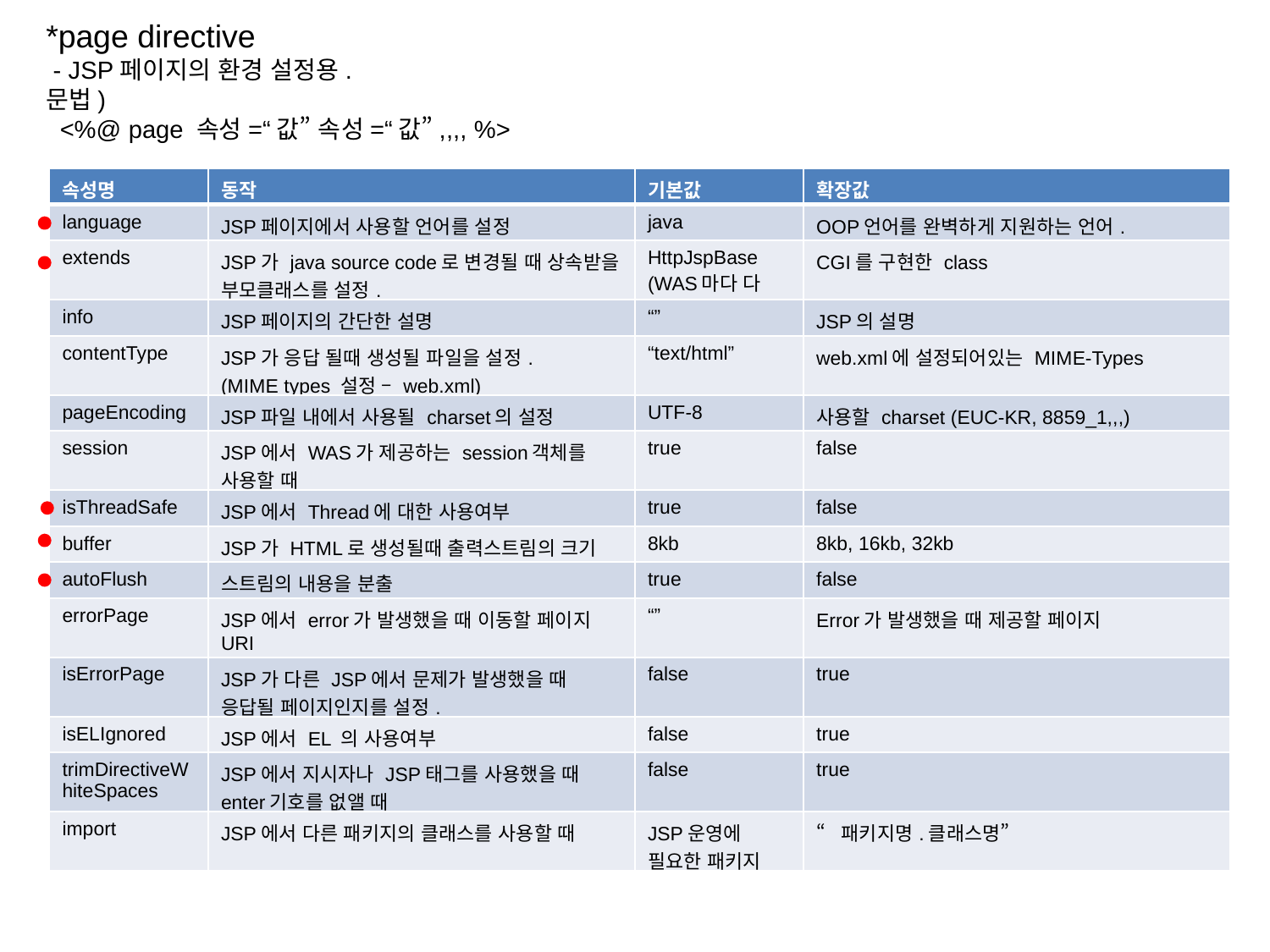

*page directive
 - JSP페이지의 환경 설정용.
문법)
  <%@ page 속성=“값” 속성=“값”,,,, %>
| 속성명 | 동작 | 기본값 | 확장값 |
| --- | --- | --- | --- |
| language | JSP페이지에서 사용할 언어를 설정 | java | OOP언어를 완벽하게 지원하는 언어. |
| extends | JSP가 java source code로 변경될 때 상속받을 부모클래스를 설정. | HttpJspBase (WAS마다 다름) | CGI를 구현한 class |
| info | JSP페이지의 간단한 설명 | “” | JSP의 설명 |
| contentType | JSP가 응답 될때 생성될 파일을 설정. (MIME types 설정 – web.xml) | “text/html” | web.xml에 설정되어있는 MIME-Types |
| pageEncoding | JSP파일 내에서 사용될 charset의 설정 | UTF-8 | 사용할 charset (EUC-KR, 8859\_1,,,) |
| session | JSP에서 WAS가 제공하는 session객체를 사용할 때 | true | false |
| isThreadSafe | JSP에서 Thread에 대한 사용여부 | true | false |
| buffer | JSP가 HTML로 생성될때 출력스트림의 크기 | 8kb | 8kb, 16kb, 32kb |
| autoFlush | 스트림의 내용을 분출 | true | false |
| errorPage | JSP에서 error가 발생했을 때 이동할 페이지 URI | “” | Error가 발생했을 때 제공할 페이지 |
| isErrorPage | JSP가 다른 JSP에서 문제가 발생했을 때 응답될 페이지인지를 설정. | false | true |
| isELIgnored | JSP에서 EL 의 사용여부 | false | true |
| trimDirectiveWhiteSpaces | JSP에서 지시자나 JSP태그를 사용했을 때 enter기호를 없앨 때 | false | true |
| import | JSP에서 다른 패키지의 클래스를 사용할 때 | JSP운영에 필요한 패키지 | “패키지명.클래스명” |